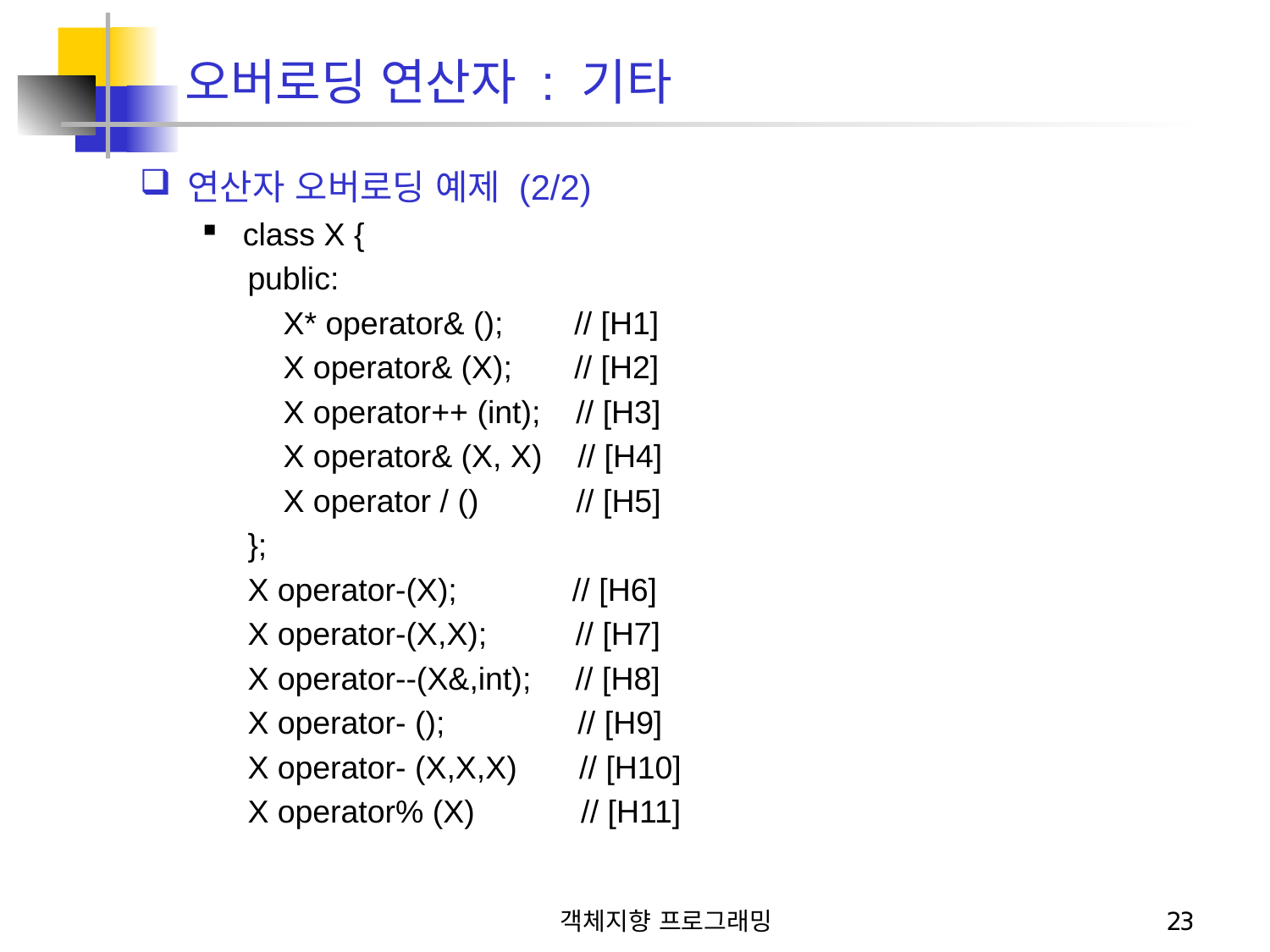

오버로딩 연산자 : 기타
연산자 오버로딩 예제 (2/2)
class X {
     public:
         X* operator& ();        // [H1]
         X operator& (X);       // [H2]
         X operator++ (int);    // [H3]
         X operator& (X, X)    // [H4]
         X operator / ()           // [H5]
     };
     X operator-(X);             // [H6]
     X operator-(X,X);          // [H7]
     X operator--(X&,int);     // [H8]
     X operator- ();               // [H9]
     X operator- (X,X,X)       // [H10]
     X operator% (X)            // [H11]

객체지향 프로그래밍
23